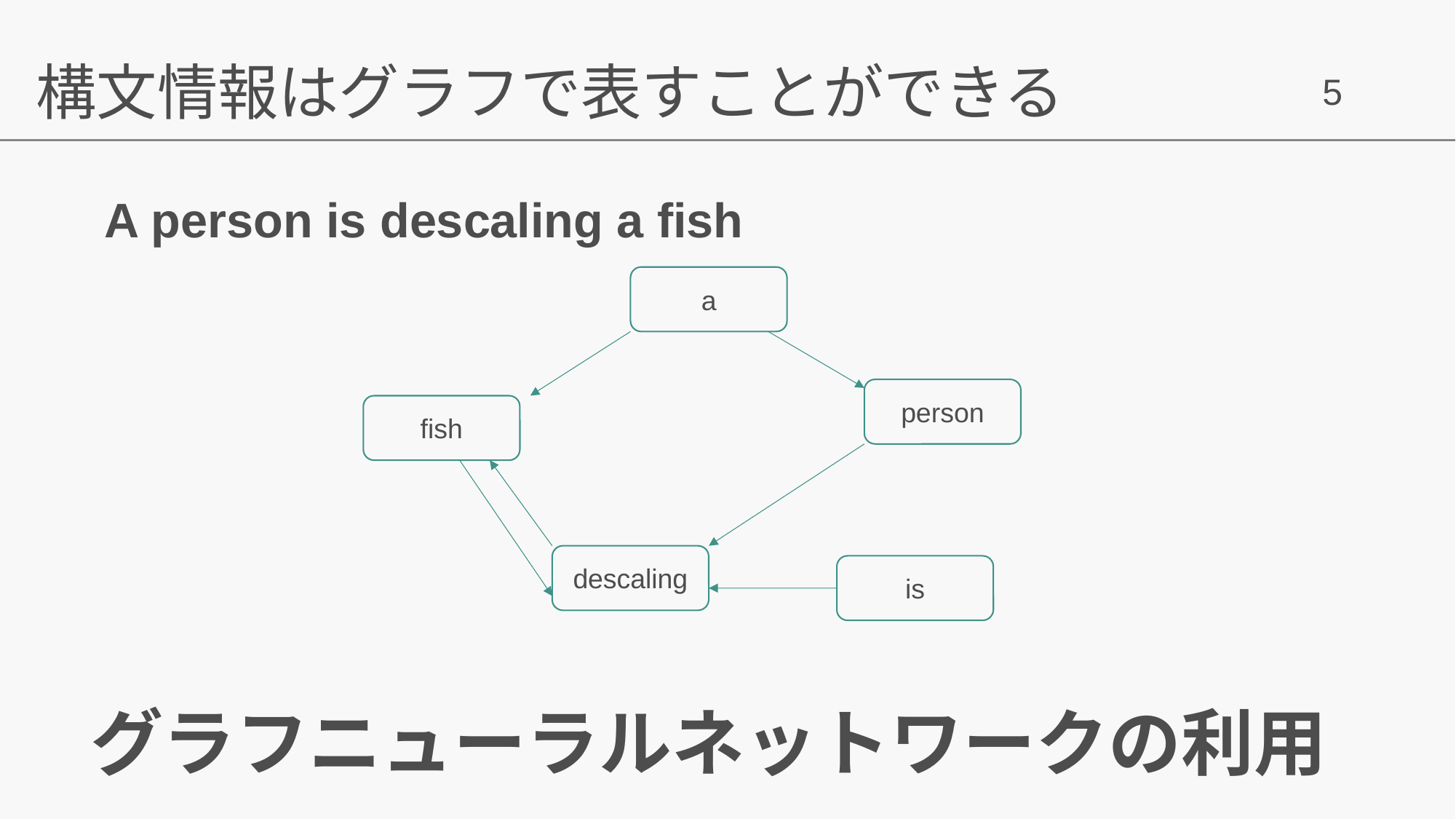

構文情報はグラフで表すことができる
  A person is descaling a fish
a
person
fish
descaling
is
グラフニューラルネットワークの利用